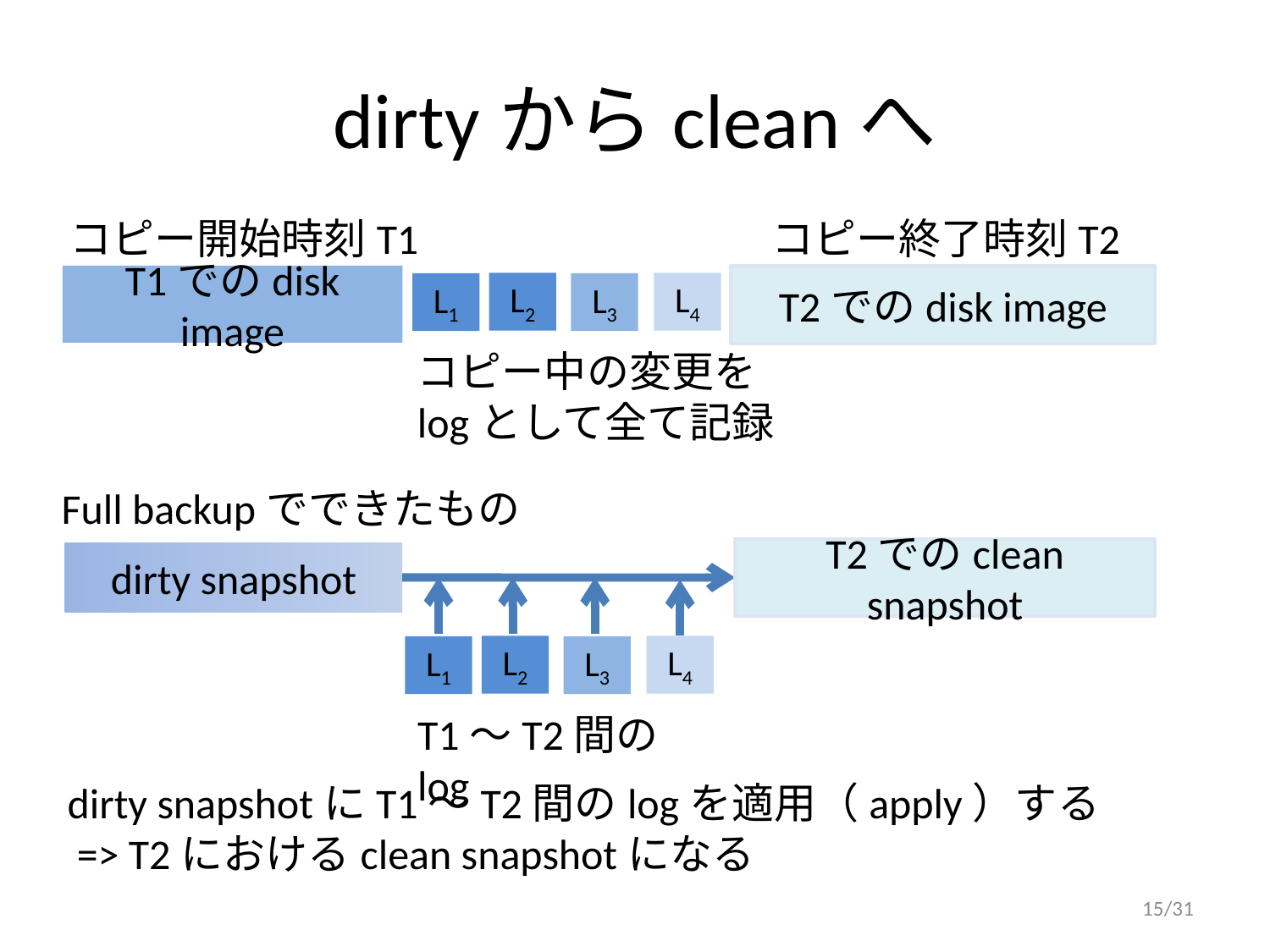

# dirtyからcleanへ
コピー開始時刻T1                                    コピー終了時刻T2

T1でのdisk image
T2でのdisk image
L4
L2
L3
L1
コピー中の変更をlogとして全て記録
Full backupでできたもの
T2でのclean snapshot
dirty snapshot
L4
L2
L3
L1
T1～T2間のlog
dirty snapshotにT1～T2間のlogを適用（apply）する
 => T2におけるclean snapshotになる
15/31